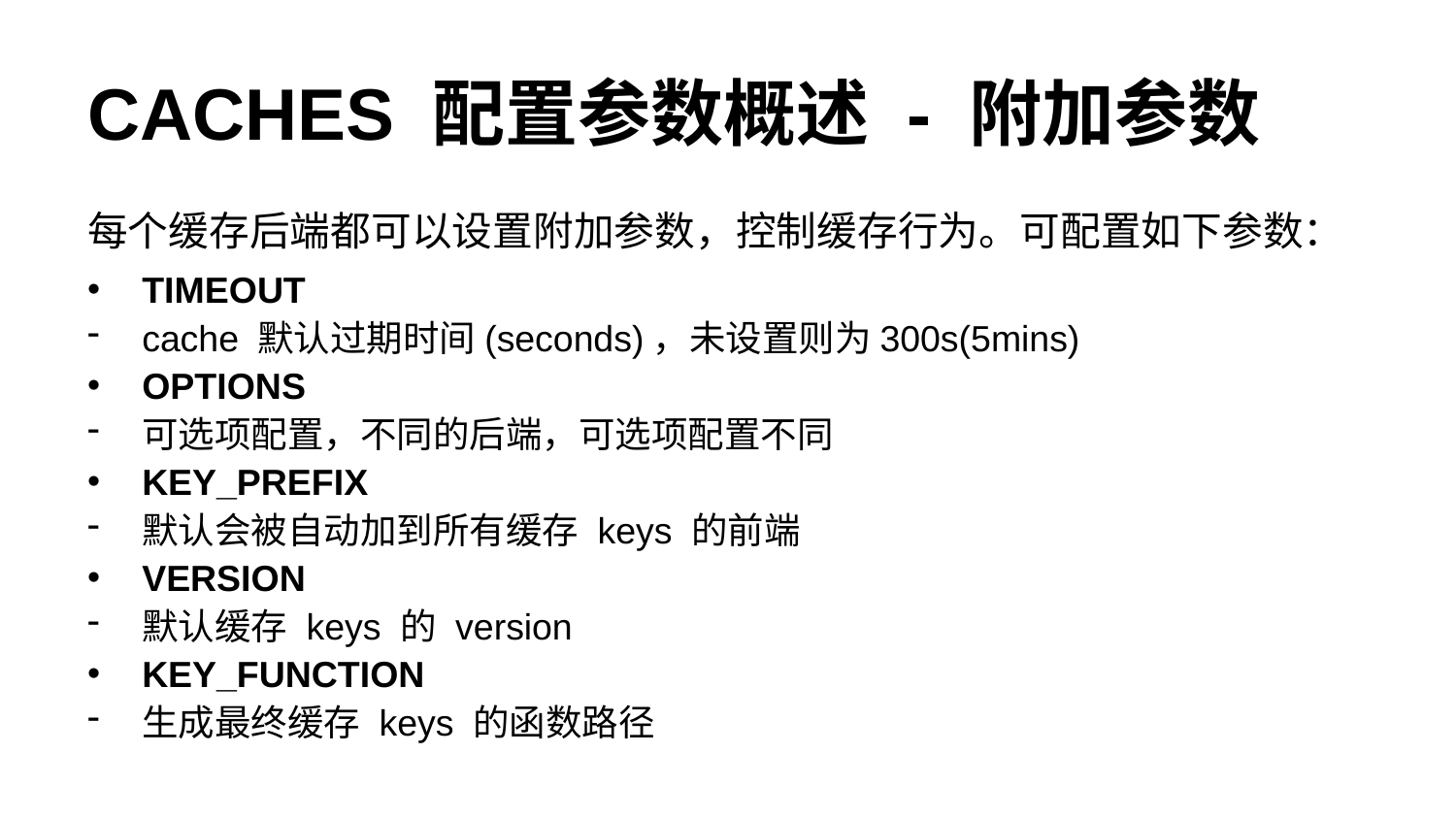

# CACHES 配置参数概述 - 附加参数
每个缓存后端都可以设置附加参数，控制缓存行为。可配置如下参数：
TIMEOUT
cache 默认过期时间(seconds)，未设置则为300s(5mins)
OPTIONS
可选项配置，不同的后端，可选项配置不同
KEY_PREFIX
默认会被自动加到所有缓存 keys 的前端
VERSION
默认缓存 keys 的 version
KEY_FUNCTION
生成最终缓存 keys 的函数路径